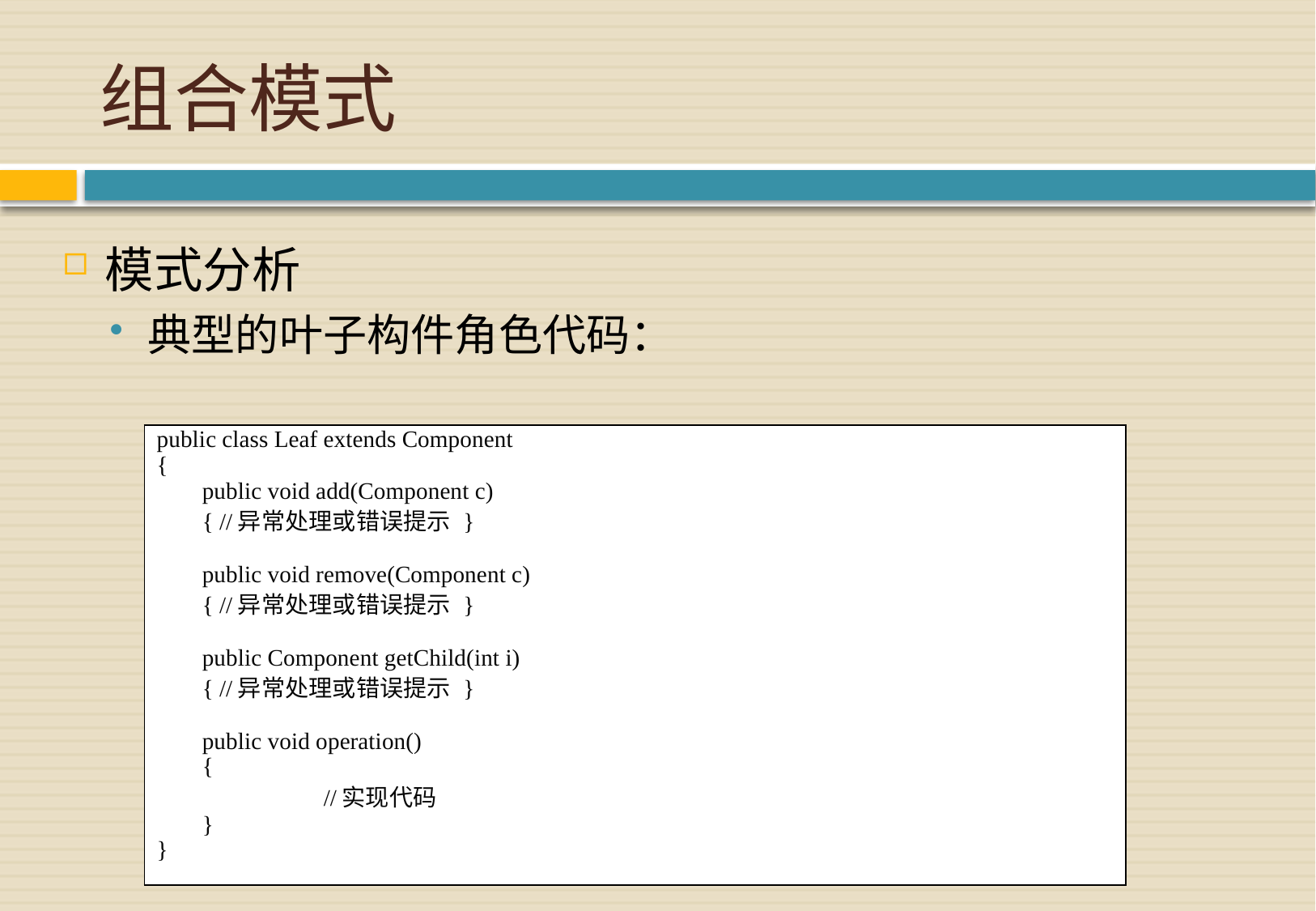

# 组合模式
模式分析
典型的叶子构件角色代码：

| public class Leaf extends Component { public void add(Component c) { //异常处理或错误提示 } public void remove(Component c) { //异常处理或错误提示 } public Component getChild(int i) { //异常处理或错误提示 } public void operation() { //实现代码 } } |
| --- |